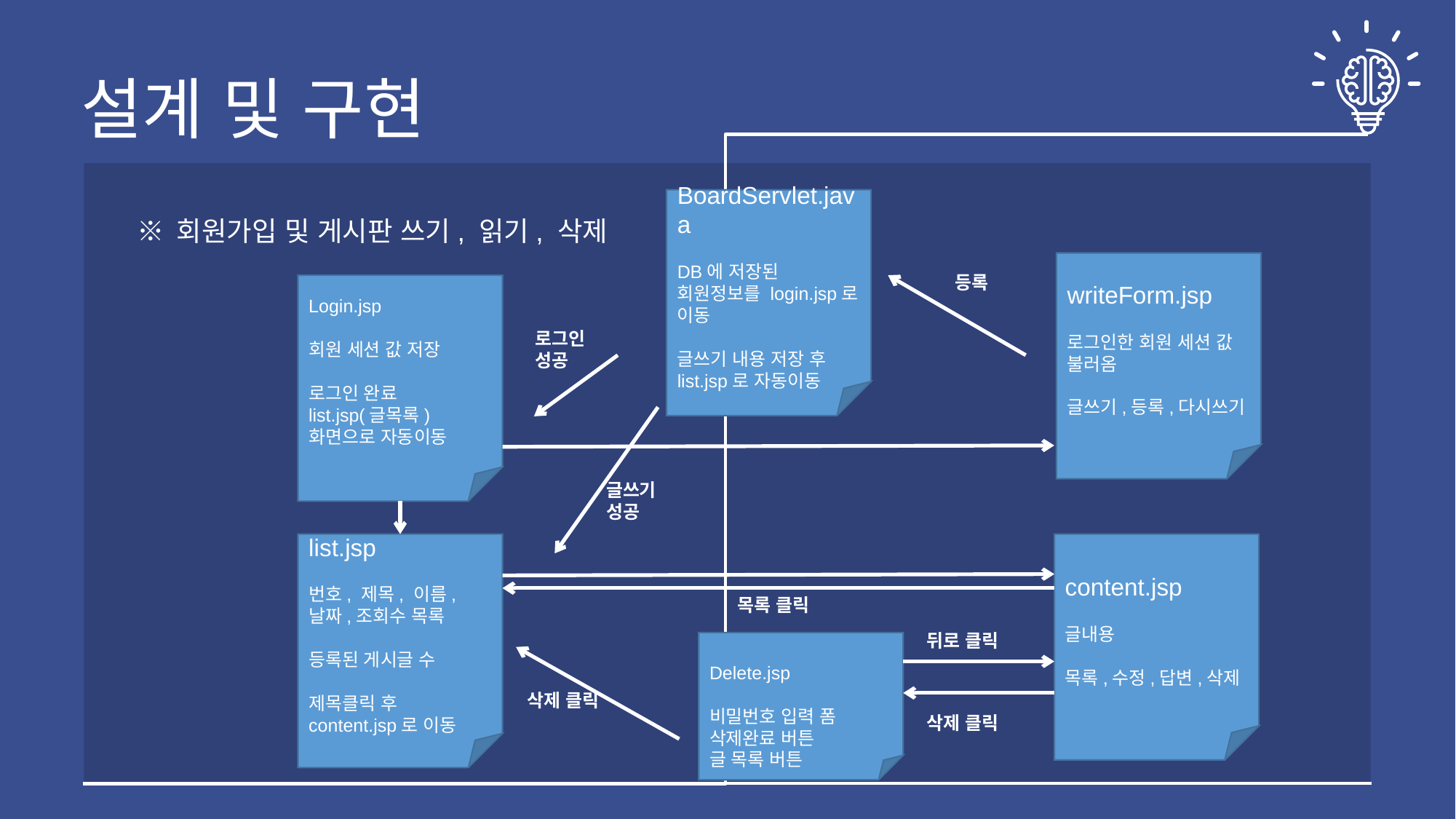

설계 및 구현

BoardServlet.java

DB에 저장된 회원정보를 login.jsp로 이동

글쓰기 내용 저장 후 list.jsp로 자동이동
※ 회원가입 및 게시판 쓰기, 읽기, 삭제
writeForm.jsp

로그인한 회원 세션 값 불러옴

글쓰기,등록,다시쓰기
등록
Login.jsp

회원 세션 값 저장

로그인 완료
list.jsp(글목록)
화면으로 자동이동
로그인 성공
글쓰기
성공
list.jsp

번호, 제목, 이름, 날짜,조회수 목록

등록된 게시글 수

제목클릭 후 content.jsp로 이동
content.jsp

글내용

목록,수정,답변,삭제
 목록 클릭
뒤로 클릭

Delete.jsp

비밀번호 입력 폼
삭제완료 버튼
글 목록 버튼
삭제 클릭
삭제 클릭